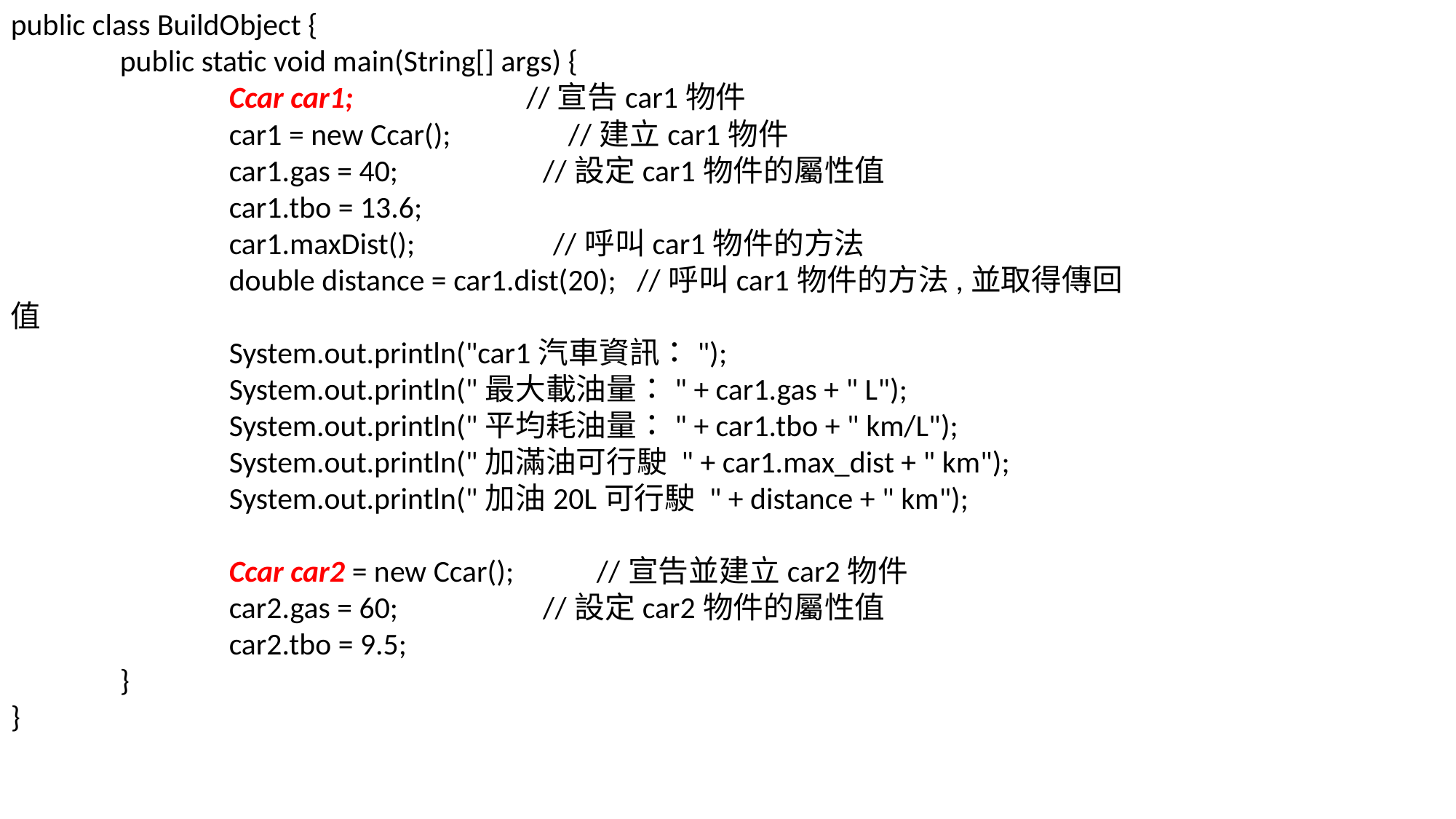

public class BuildObject {
	public static void main(String[] args) {
	    	Ccar car1;                         //宣告car1物件
		car1 = new Ccar();                 //建立car1物件
		car1.gas = 40;                     //設定car1物件的屬性值
		car1.tbo = 13.6;
		car1.maxDist();                    //呼叫car1物件的方法
		double distance = car1.dist(20);   //呼叫car1物件的方法,並取得傳回值
		System.out.println("car1汽車資訊：");
		System.out.println("最大載油量：" + car1.gas + " L");
		System.out.println("平均耗油量：" + car1.tbo + " km/L");
		System.out.println("加滿油可行駛 " + car1.max_dist + " km");
		System.out.println("加油20L可行駛 " + distance + " km");

		Ccar car2 = new Ccar();            //宣告並建立car2物件
		car2.gas = 60;                     //設定car2物件的屬性值
		car2.tbo = 9.5;
	}
}